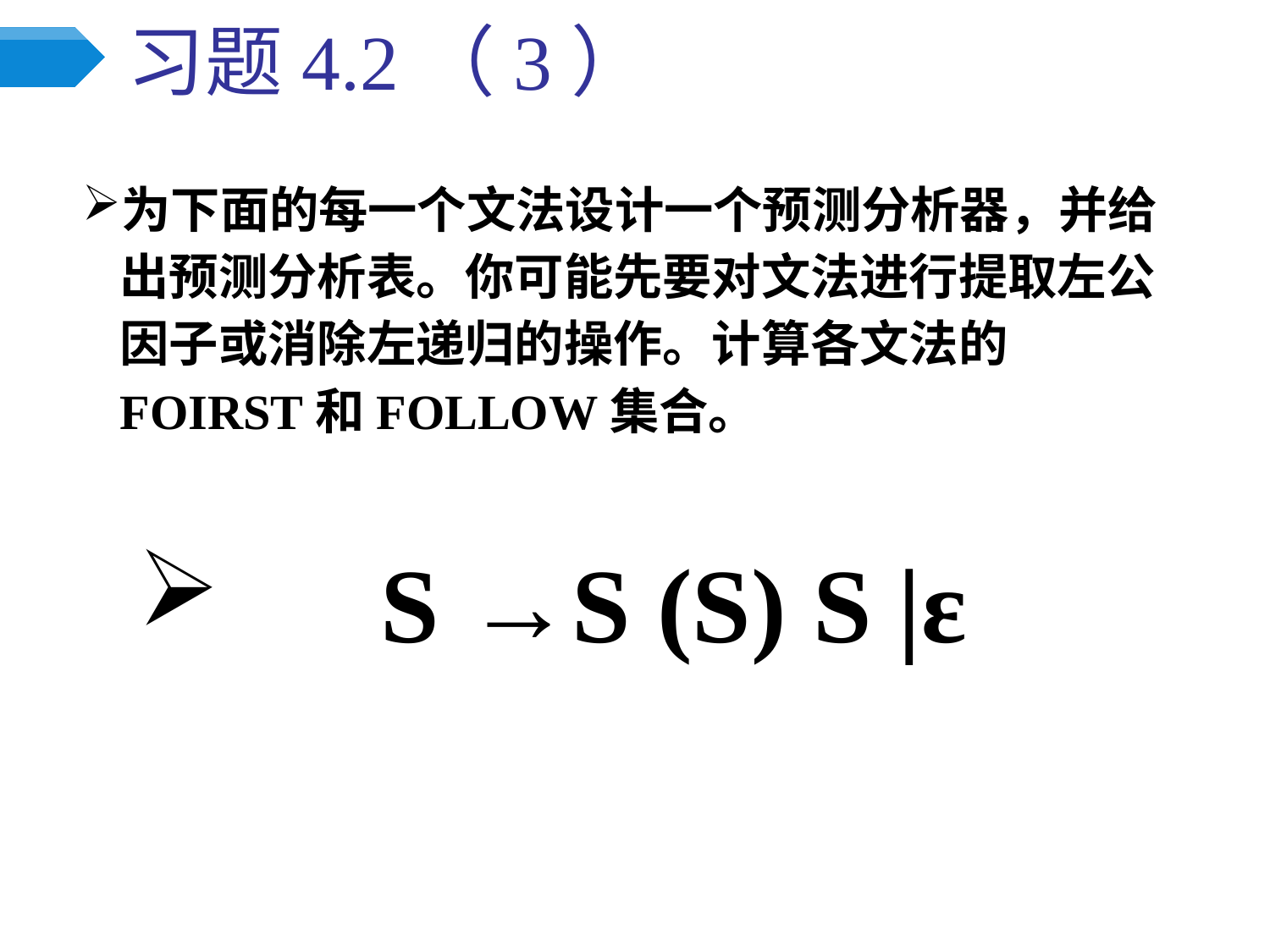

# 习题4.2（3）
为下面的每一个文法设计一个预测分析器，并给出预测分析表。你可能先要对文法进行提取左公因子或消除左递归的操作。计算各文法的FOIRST和FOLLOW集合。

      S →S (S) S |ε